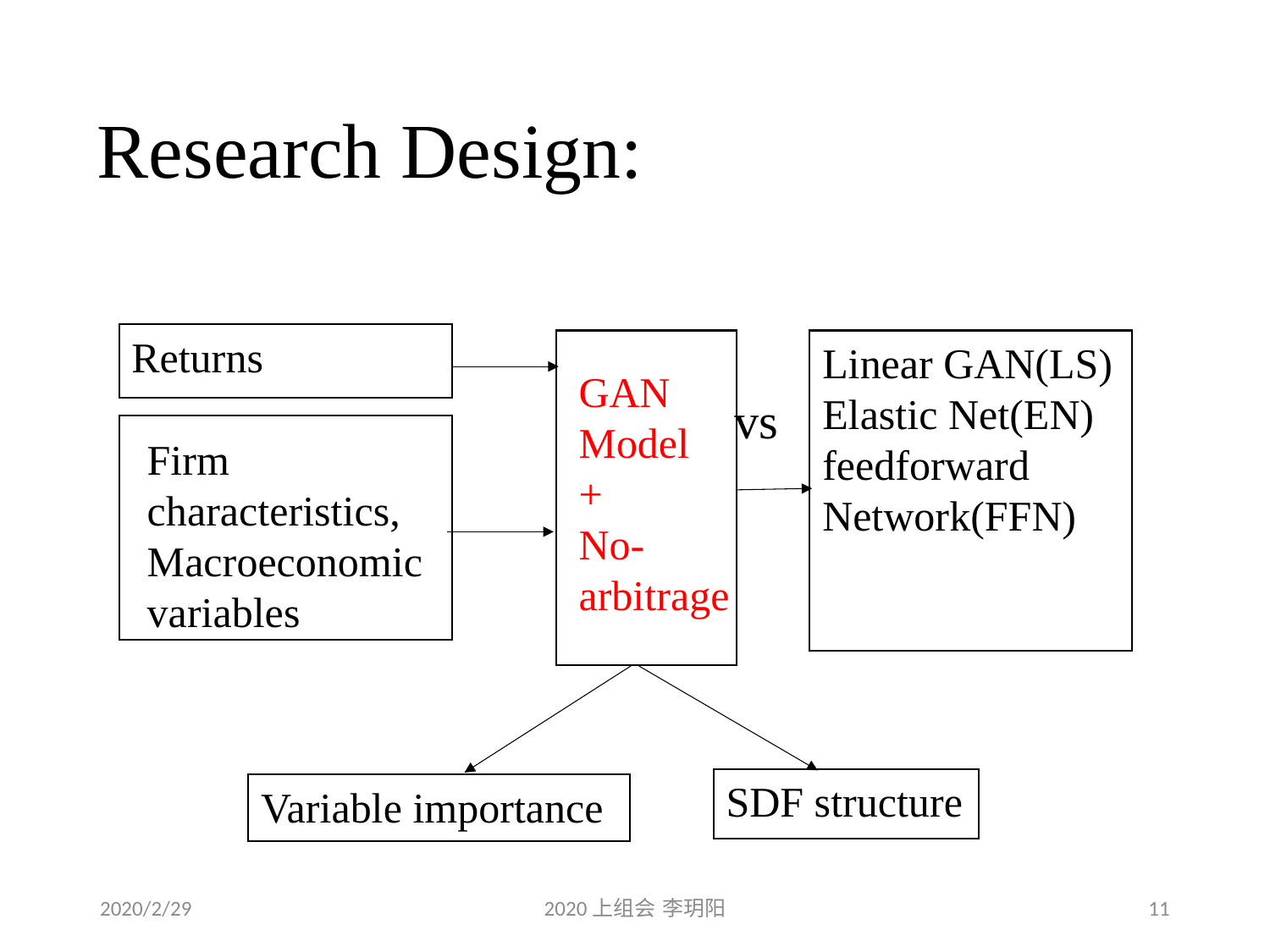

# Research Design:

Returns

GAN
Model
+
No-arbitrage

Linear GAN(LS)
Elastic Net(EN)
feedforward Network(FFN)
vs

Firm characteristics,
Macroeconomic variables

SDF structure

Variable importance
2020/2/29
2020上组会 李玥阳
11